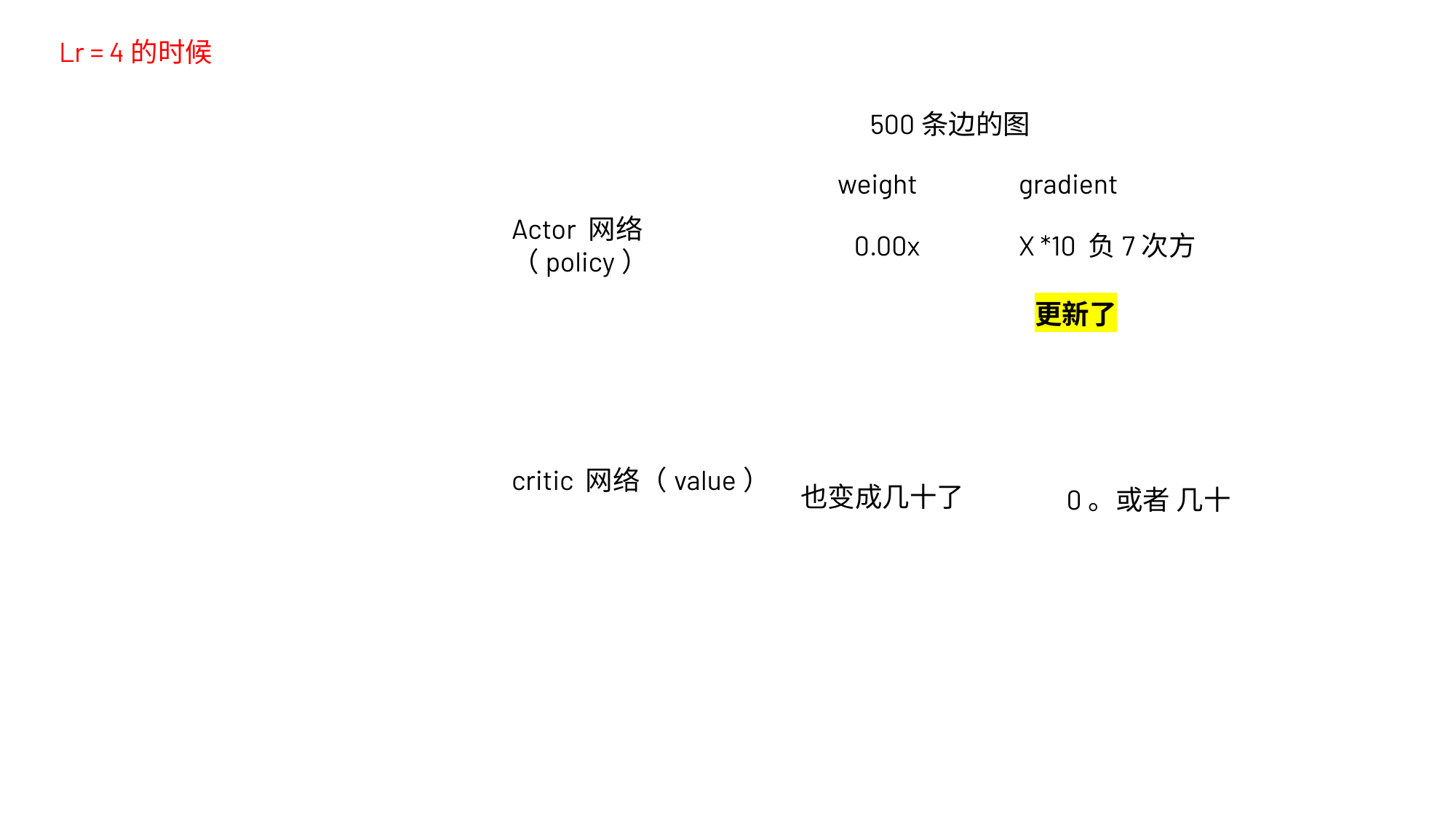

Lr = 4的时候
500条边的图
weight
gradient
Actor 网络（policy）
0.00x
X *10 负7次方
更新了
critic 网络（value）
也变成几十了
0。或者 几十